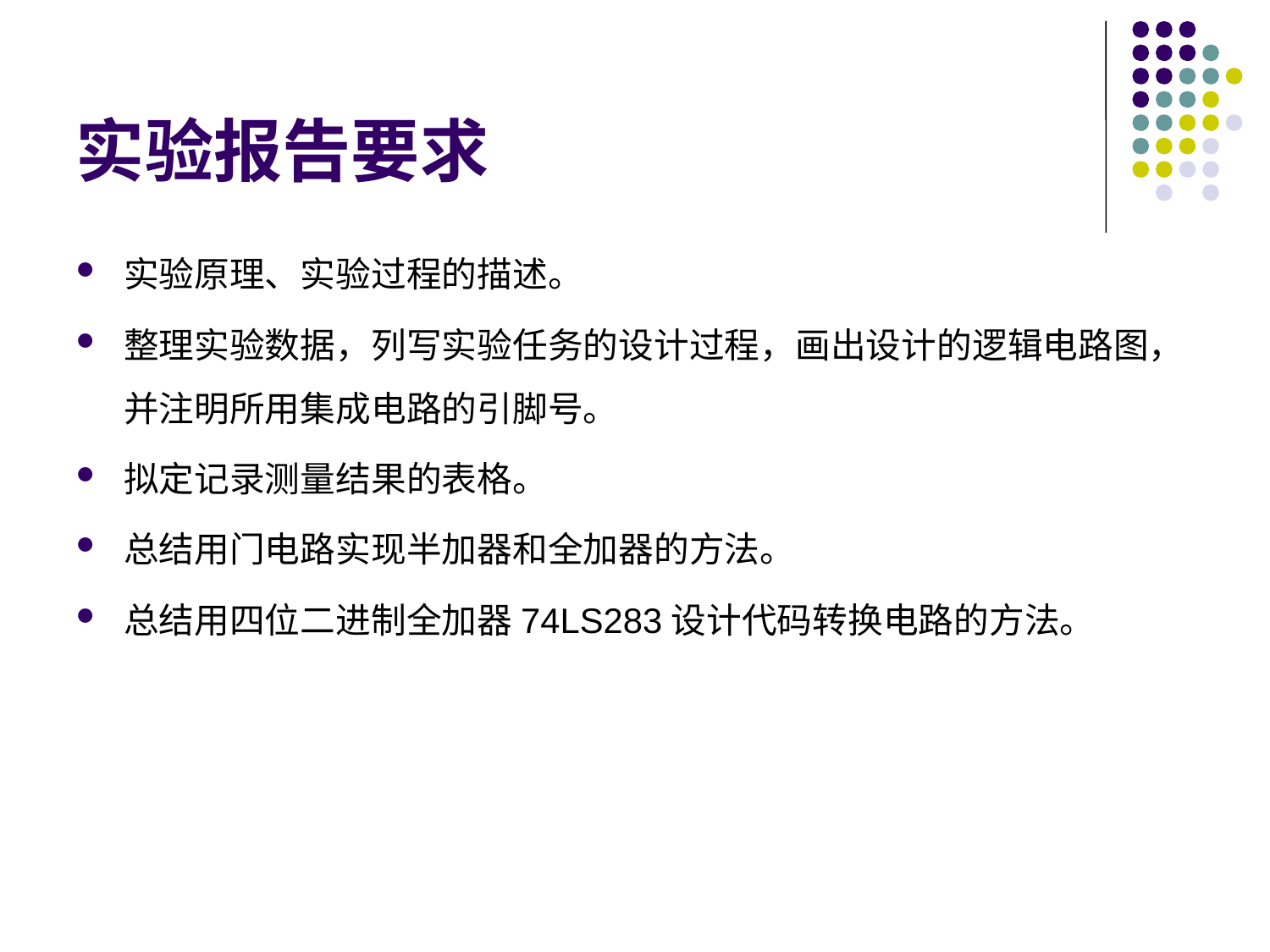

# 实验报告要求
实验原理、实验过程的描述。
整理实验数据，列写实验任务的设计过程，画出设计的逻辑电路图，并注明所用集成电路的引脚号。
拟定记录测量结果的表格。
总结用门电路实现半加器和全加器的方法。
总结用四位二进制全加器74LS283设计代码转换电路的方法。